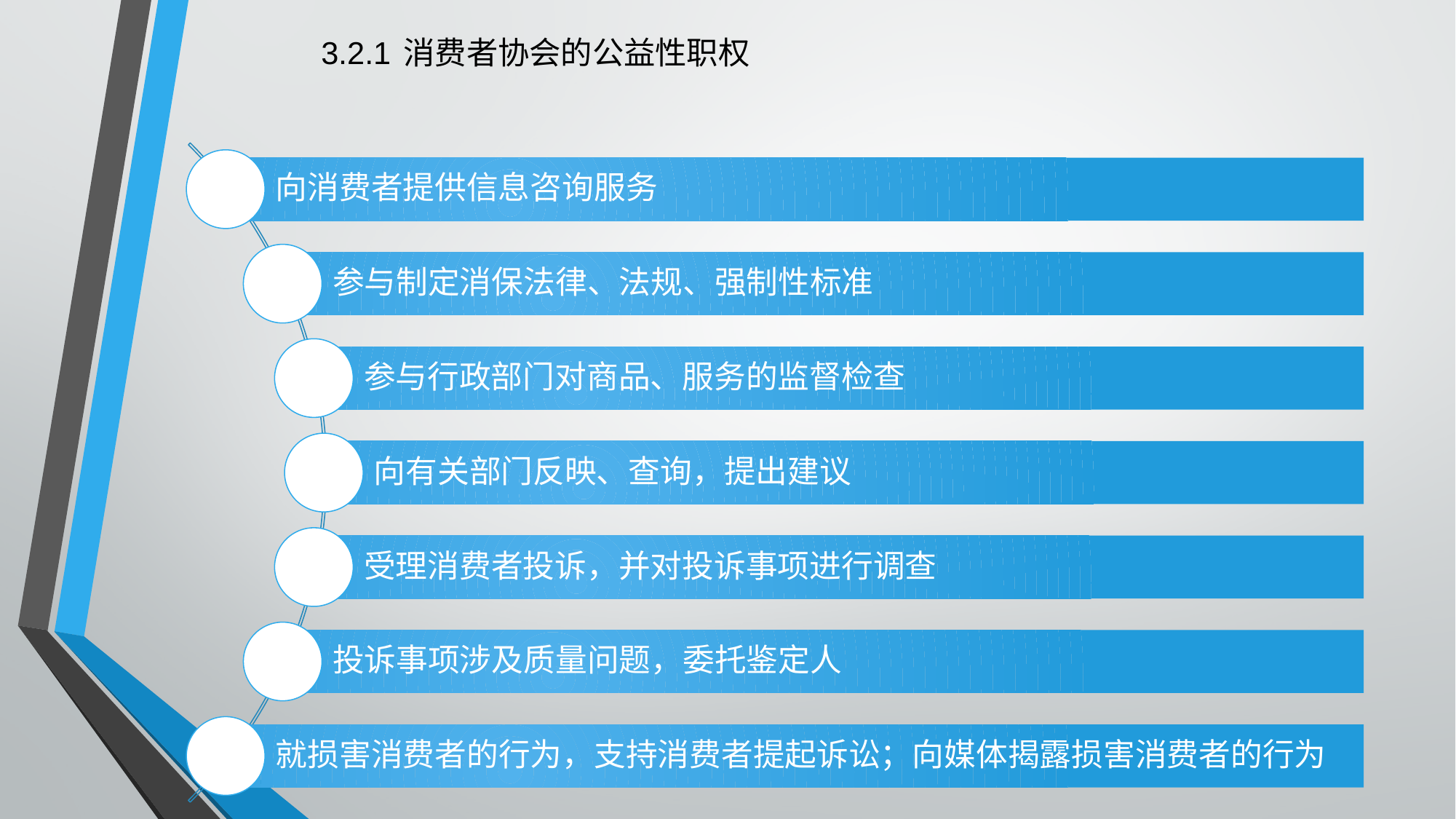

# 3.2.1 消费者协会的公益性职权
向消费者提供信息咨询服务
参与制定消保法律、法规、强制性标准
参与行政部门对商品、服务的监督检查
向有关部门反映、查询，提出建议
受理消费者投诉，并对投诉事项进行调查
投诉事项涉及质量问题，委托鉴定人
就损害消费者的行为，支持消费者提起诉讼；向媒体揭露损害消费者的行为